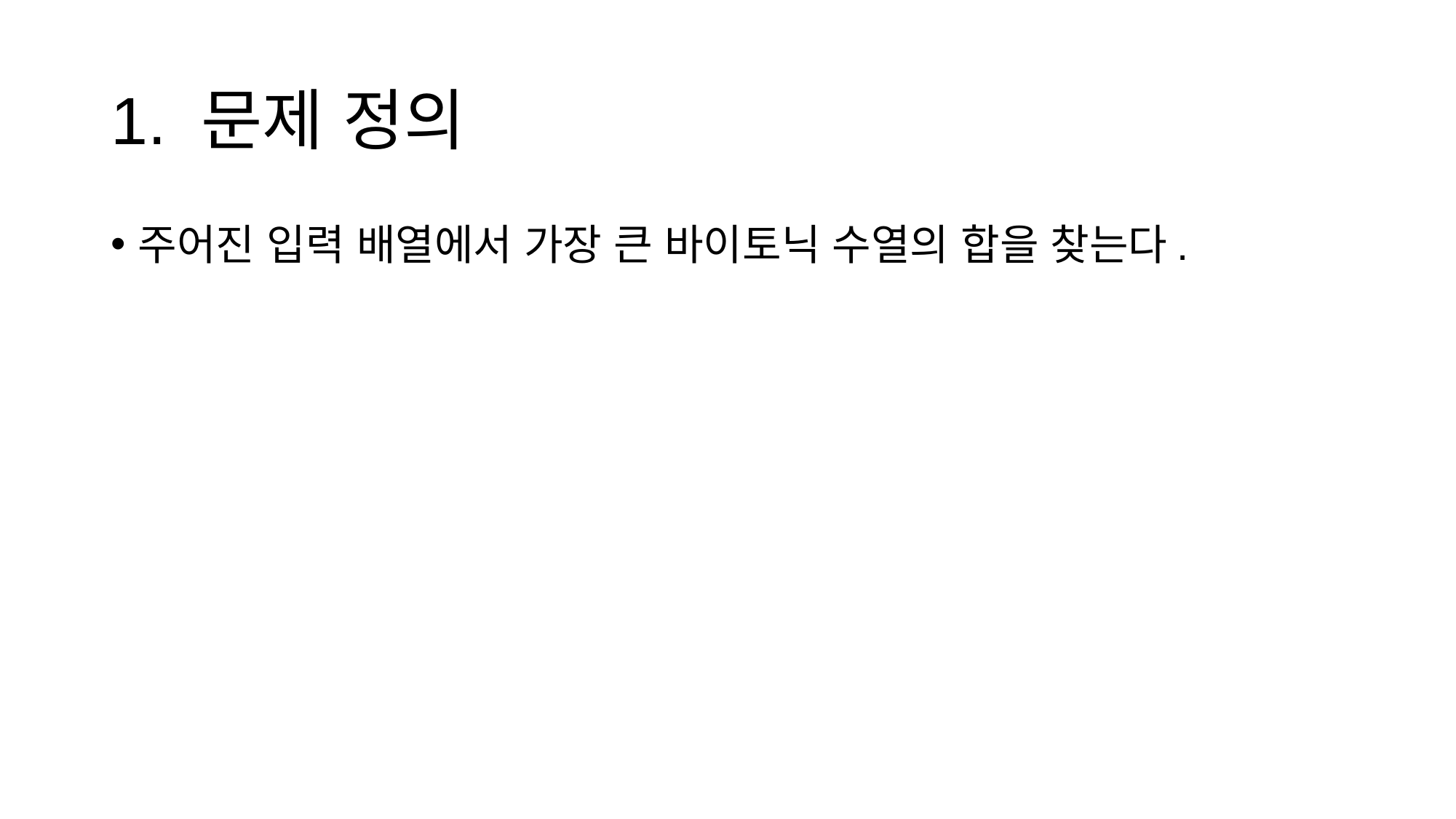

# 1. 문제 정의
주어진 입력 배열에서 가장 큰 바이토닉 수열의 합을 찾는다.